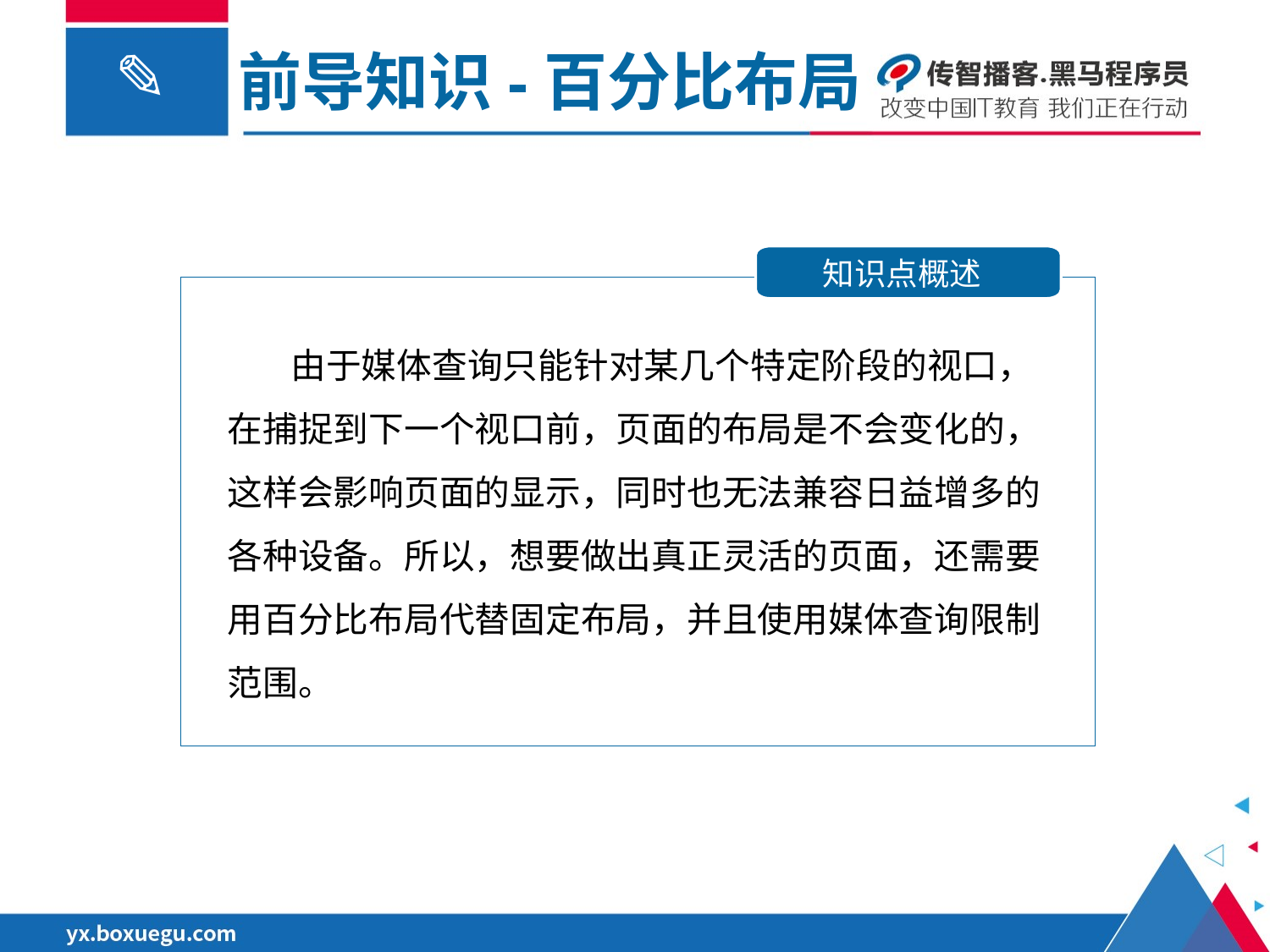

前导知识-百分比布局

知识点概述
       由于媒体查询只能针对某几个特定阶段的视口，在捕捉到下一个视口前，页面的布局是不会变化的，这样会影响页面的显示，同时也无法兼容日益增多的各种设备。所以，想要做出真正灵活的页面，还需要用百分比布局代替固定布局，并且使用媒体查询限制范围。